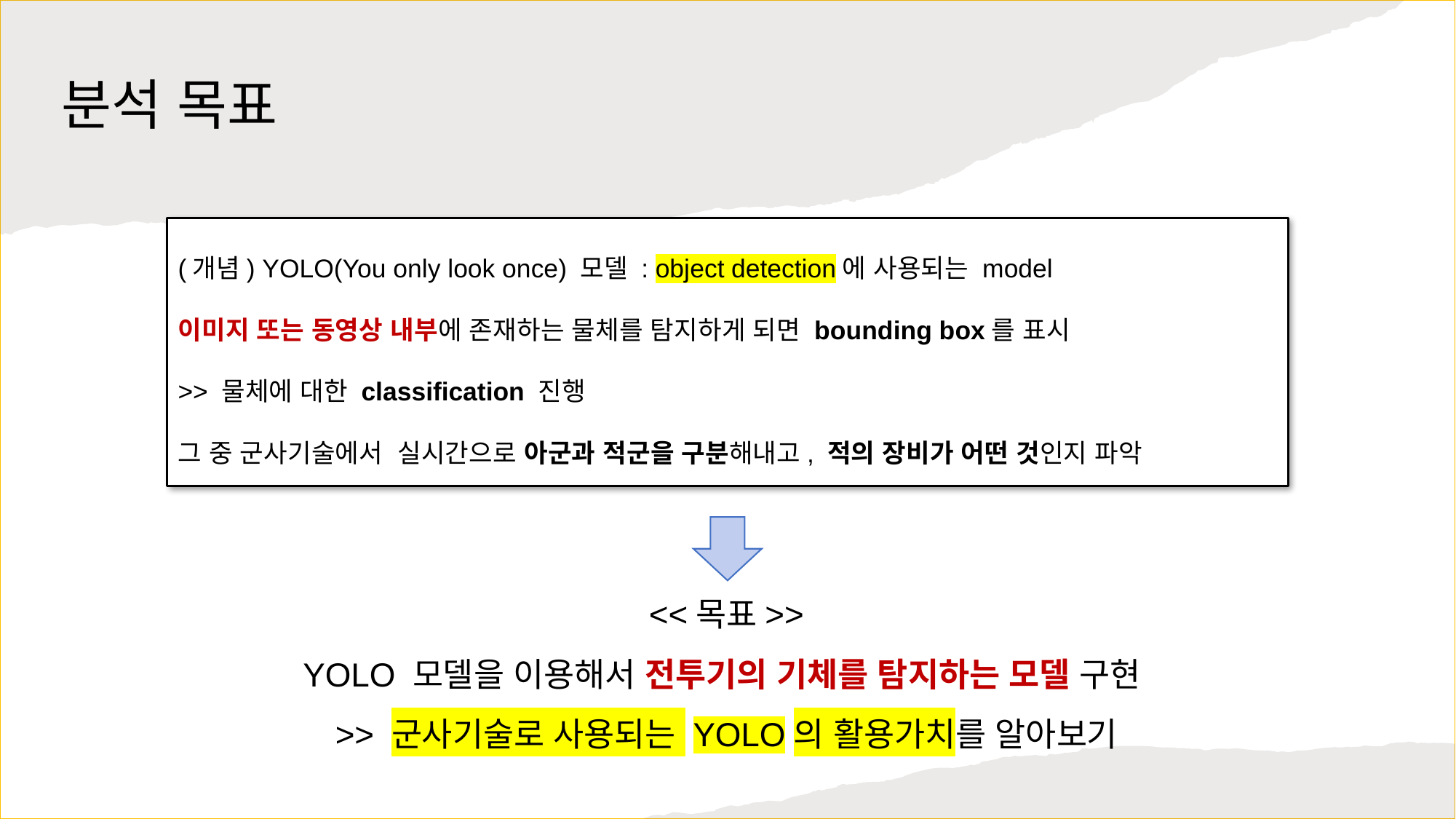

# 분석 목표
(개념) YOLO(You only look once) 모델 : object detection에 사용되는 model
이미지 또는 동영상 내부에 존재하는 물체를 탐지하게 되면 bounding box를 표시
>> 물체에 대한 classification 진행
그 중 군사기술에서  실시간으로 아군과 적군을 구분해내고, 적의 장비가 어떤 것인지 파악

<<목표>>
YOLO 모델을 이용해서 전투기의 기체를 탐지하는 모델 구현
 >> 군사기술로 사용되는 YOLO의 활용가치를 알아보기